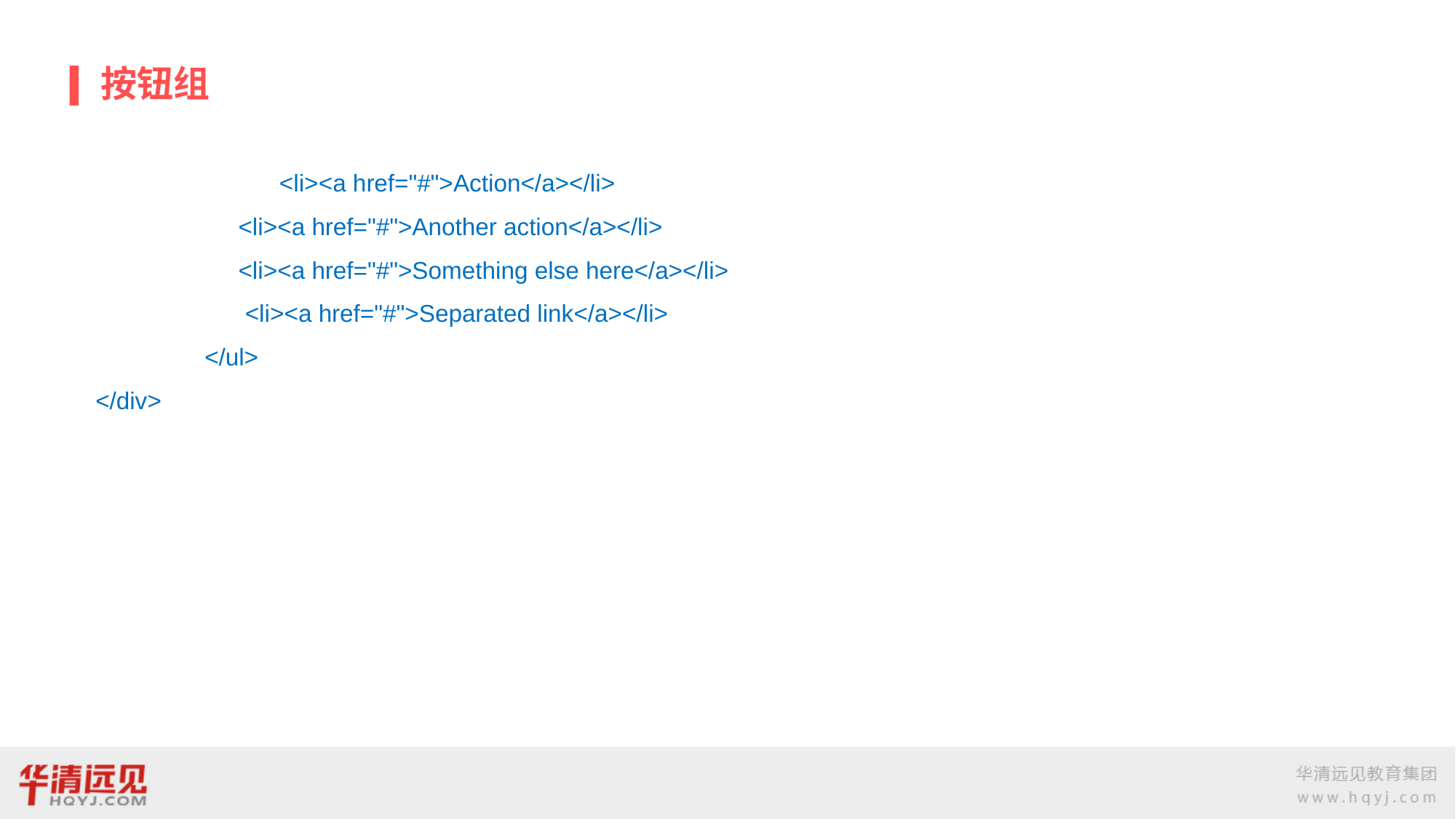

# 按钮组
            	     <li><a href="#">Action</a></li>
            	     <li><a href="#">Another action</a></li>
            	     <li><a href="#">Something else here</a></li>
           	      <li><a href="#">Separated link</a></li>
        	</ul>
</div>